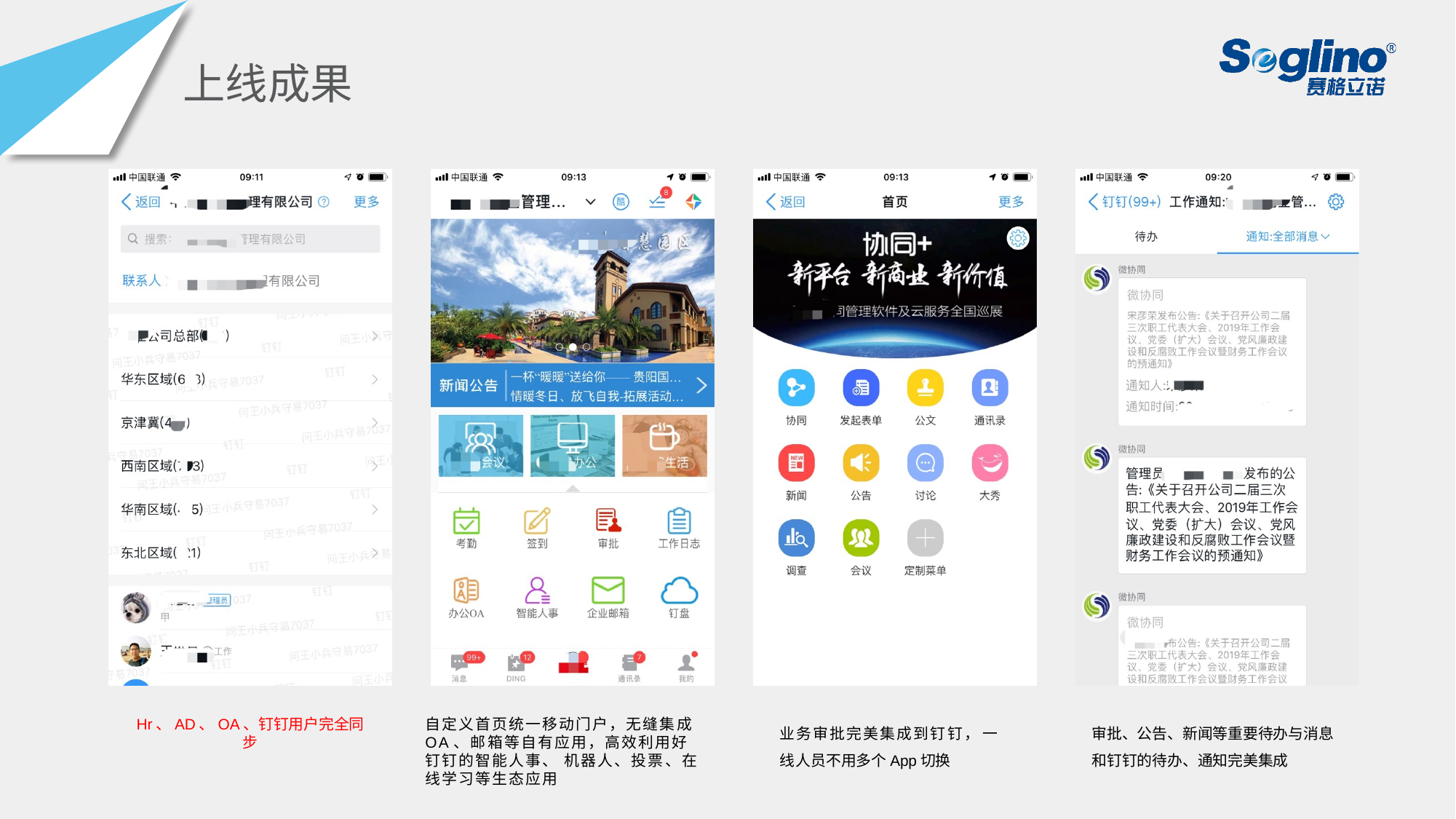

上线成果

自定义首页统一移动门户，无缝集成OA、邮箱等自有应用，高效利用好钉钉的智能人事、 机器人、投票、在线学习等生态应用
Hr、AD、OA、钉钉用户完全同步
业务审批完美集成到钉钉， 一线人员不用多个App切换
审批、公告、新闻等重要待办与消息 和钉钉的待办、通知完美集成